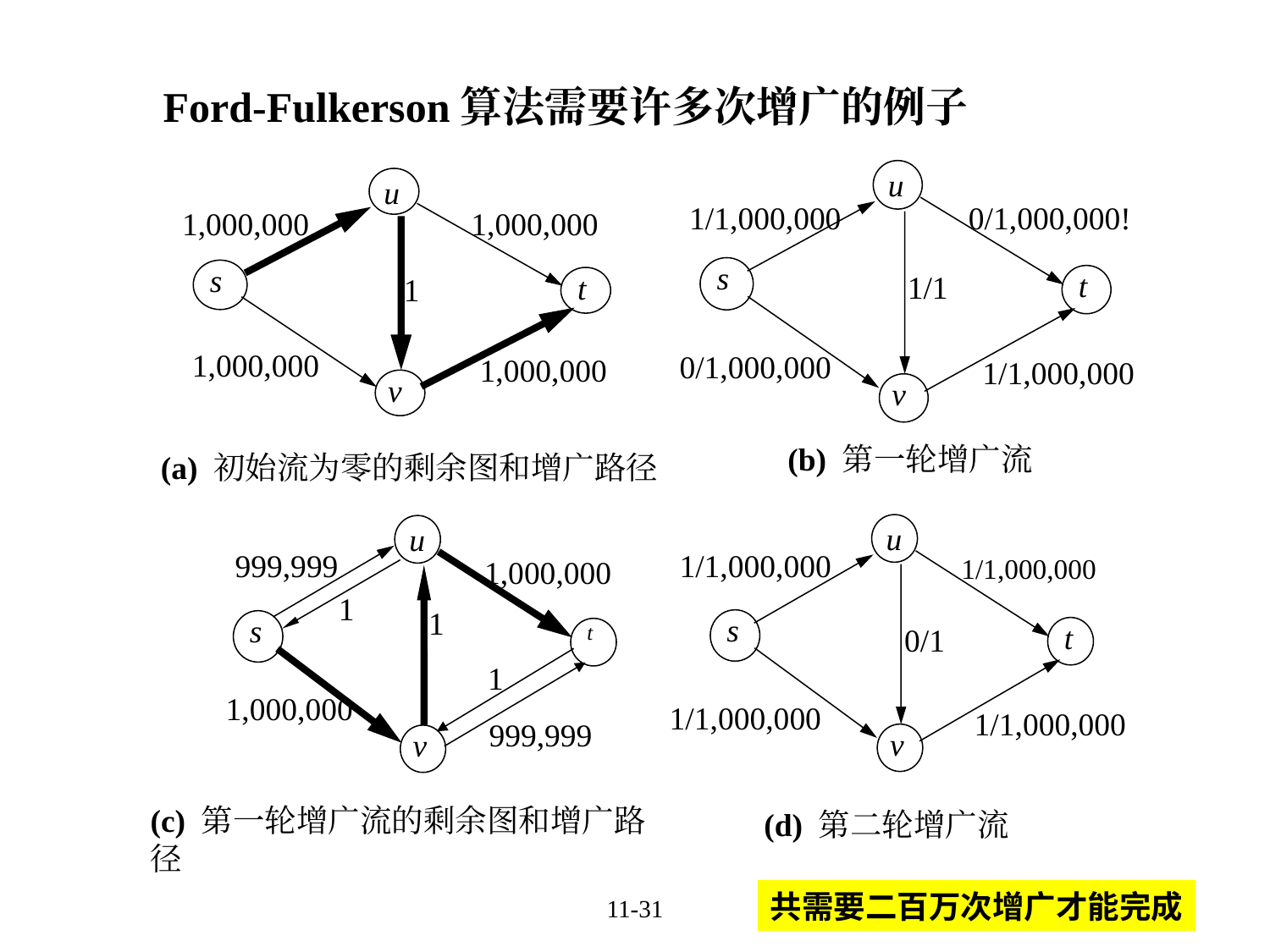

Ford-Fulkerson算法需要许多次增广的例子

u

1/1,000,000
0/1,000,000!

s

t
1/1

0/1,000,000
1/1,000,000
v

(b) 第一轮增广流
u

1,000,000
1,000,000

s

t
1

1,000,000
1,000,000
v

(a) 初始流为零的剩余图和增广路径

u
u

999,999
1/1,000,000
1/1,000,000

1,000,000

1
1
s
s

t
t
0/1

1

1,000,000
1/1,000,000
1/1,000,000
999,999
v
v

(c) 第一轮增广流的剩余图和增广路径
(d) 第二轮增广流
共需要二百万次增广才能完成
11-31